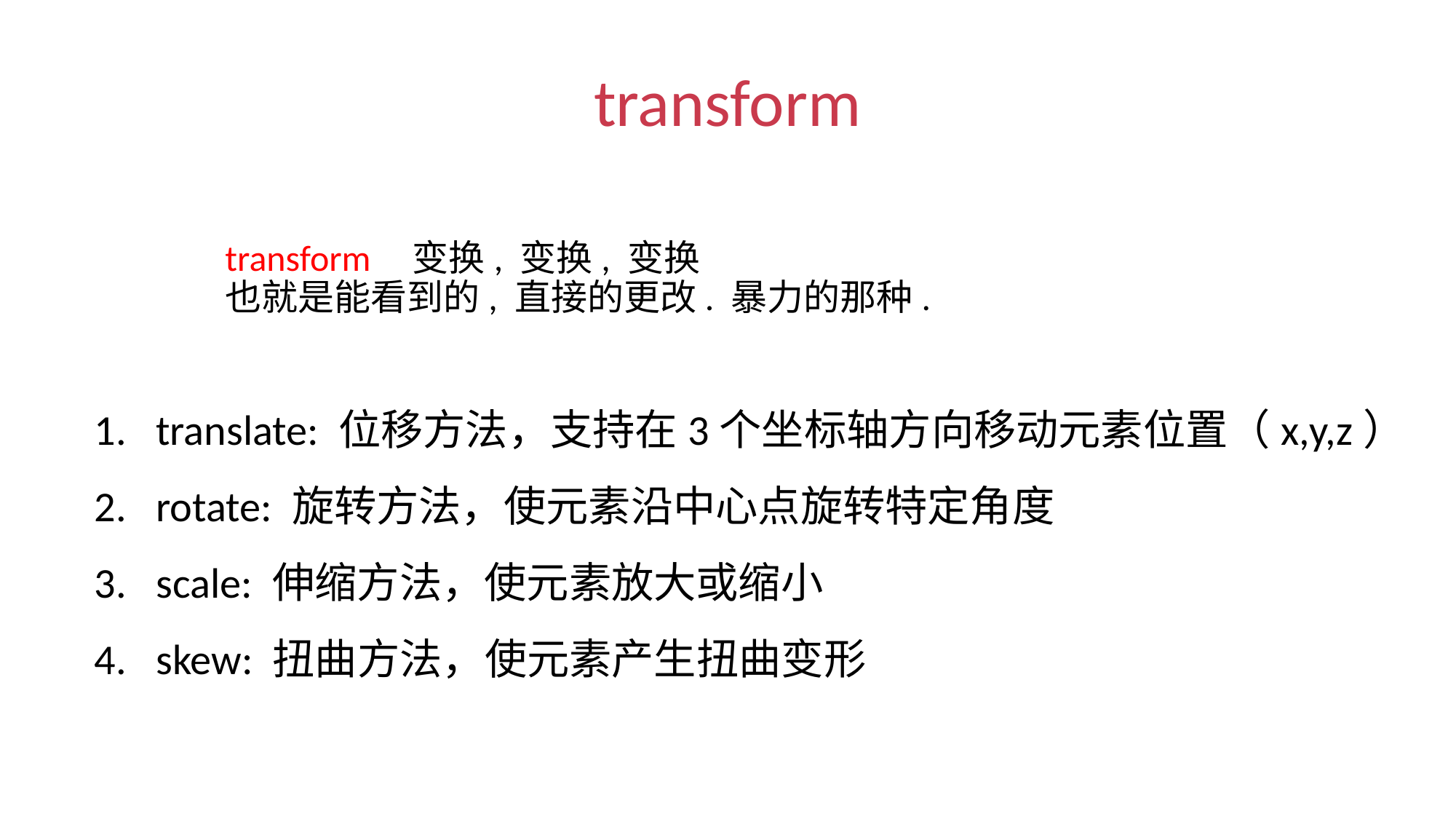

# transform
transform    变换, 变换, 变换
也就是能看到的, 直接的更改. 暴力的那种.

translate: 位移方法，支持在3个坐标轴方向移动元素位置（x,y,z）
rotate: 旋转方法，使元素沿中心点旋转特定角度
scale: 伸缩方法，使元素放大或缩小
skew: 扭曲方法，使元素产生扭曲变形